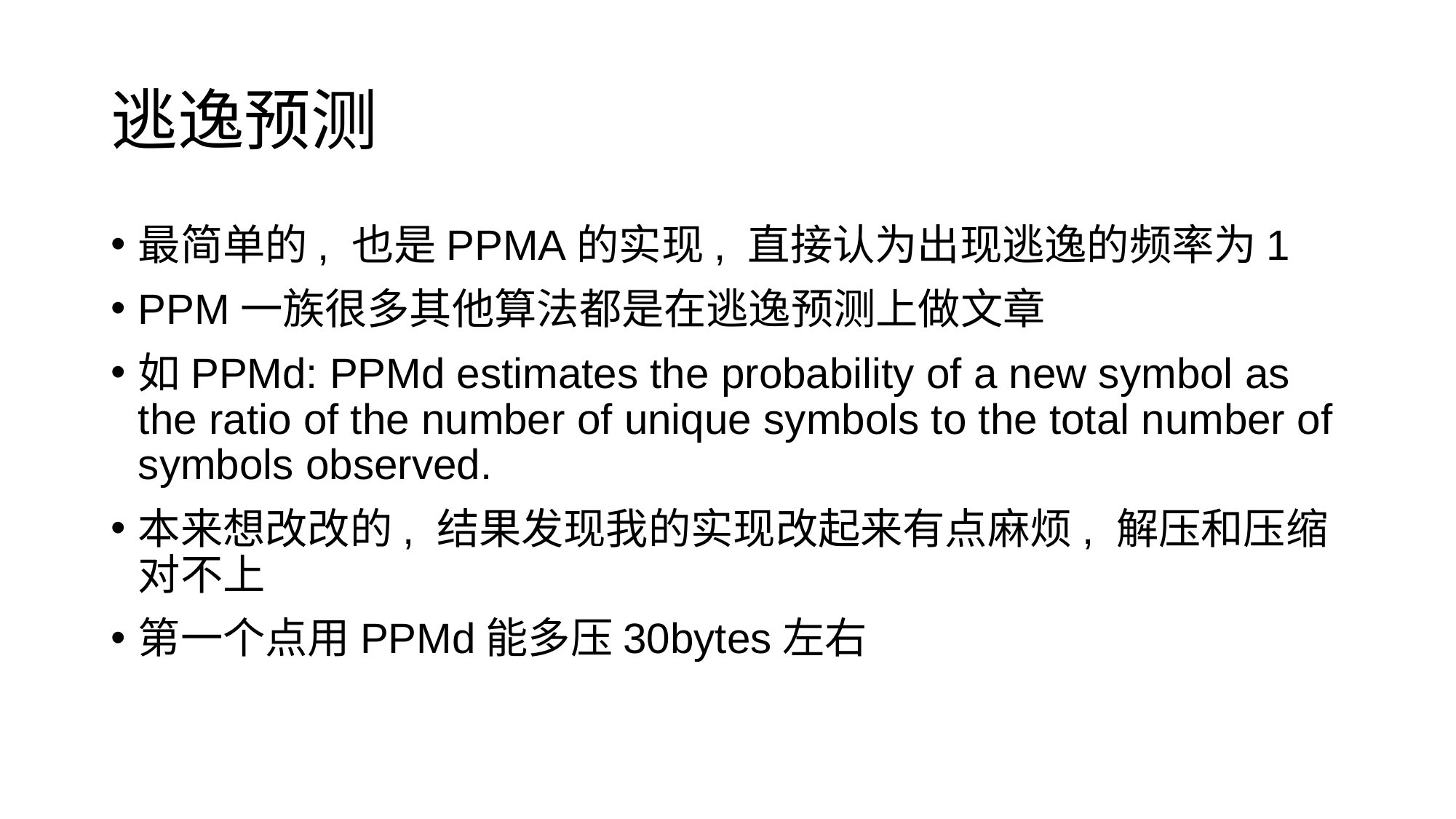

# 逃逸预测
最简单的, 也是PPMA的实现, 直接认为出现逃逸的频率为1
PPM一族很多其他算法都是在逃逸预测上做文章
如PPMd: PPMd estimates the probability of a new symbol as the ratio of the number of unique symbols to the total number of symbols observed.
本来想改改的, 结果发现我的实现改起来有点麻烦, 解压和压缩对不上
第一个点用PPMd能多压30bytes左右